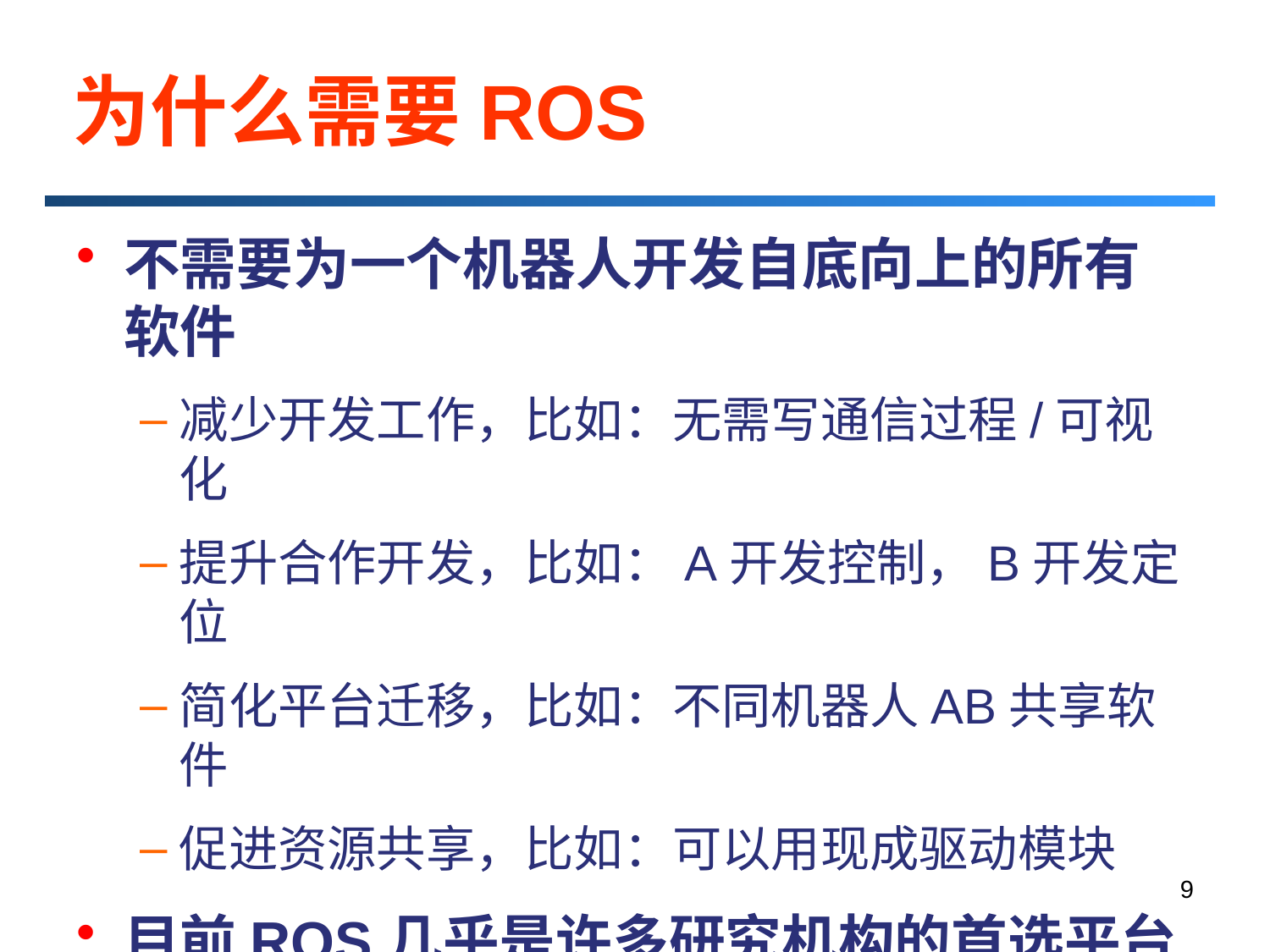

# 为什么需要ROS
不需要为一个机器人开发自底向上的所有软件
减少开发工作，比如：无需写通信过程/可视化
提升合作开发，比如：A开发控制，B开发定位
简化平台迁移，比如：不同机器人AB共享软件
促进资源共享，比如：可以用现成驱动模块
目前ROS几乎是许多研究机构的首选平台
9